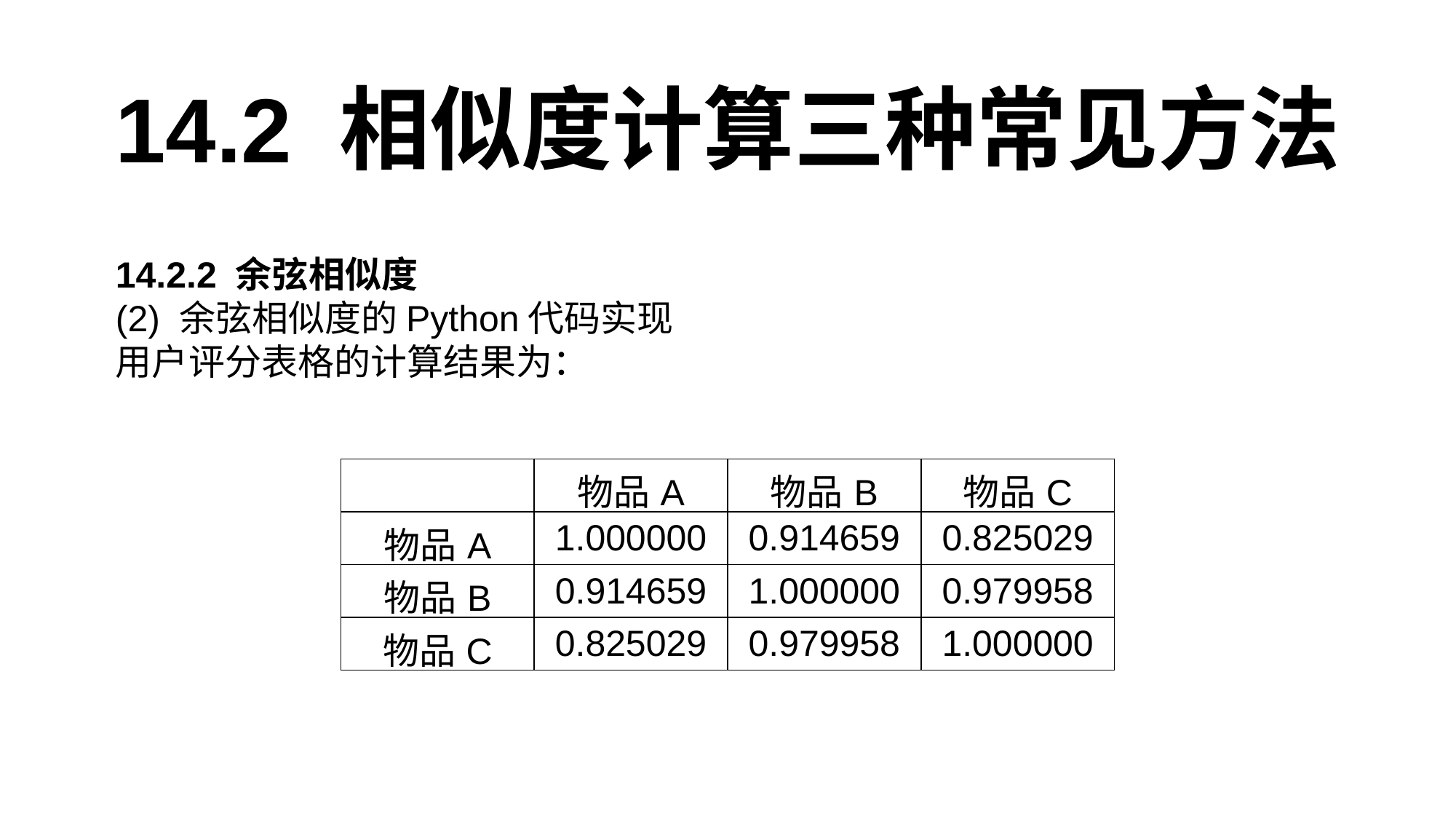

14.2 相似度计算三种常见方法
14.2.2 余弦相似度
(2) 余弦相似度的Python代码实现
用户评分表格的计算结果为：
|  | 物品A | 物品B | 物品C |
| --- | --- | --- | --- |
| 物品A | 1.000000 | 0.914659 | 0.825029 |
| 物品B | 0.914659 | 1.000000 | 0.979958 |
| 物品C | 0.825029 | 0.979958 | 1.000000 |